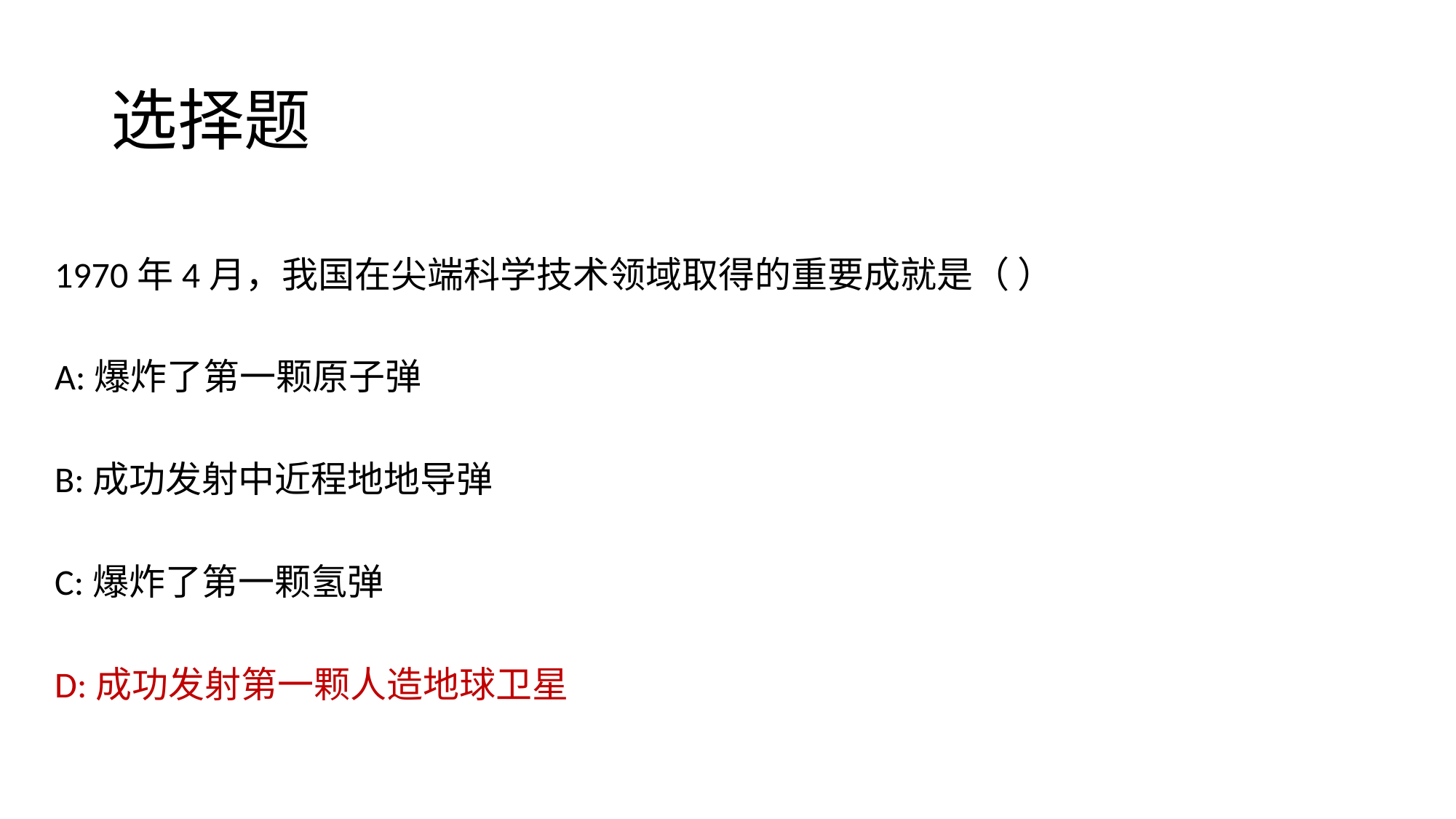

# 选择题
1970年4月，我国在尖端科学技术领域取得的重要成就是（ ）
A:爆炸了第一颗原子弹
B:成功发射中近程地地导弹
C:爆炸了第一颗氢弹
D:成功发射第一颗人造地球卫星